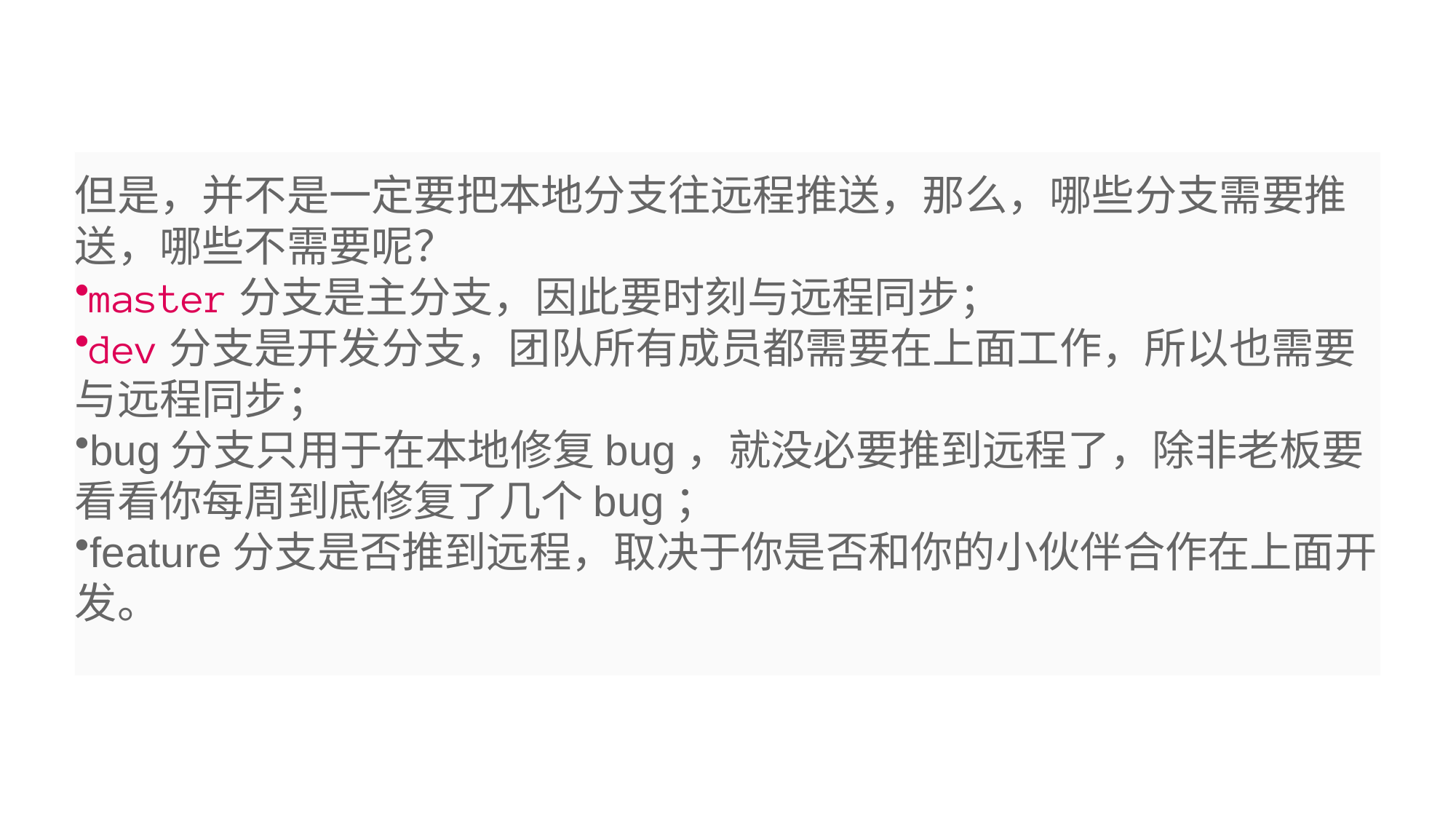

# 但是，并不是一定要把本地分支往远程推送，那么，哪些分支需要推送，哪些不需要呢？
master分支是主分支，因此要时刻与远程同步；
dev分支是开发分支，团队所有成员都需要在上面工作，所以也需要与远程同步；
bug分支只用于在本地修复bug，就没必要推到远程了，除非老板要看看你每周到底修复了几个bug；
feature分支是否推到远程，取决于你是否和你的小伙伴合作在上面开发。